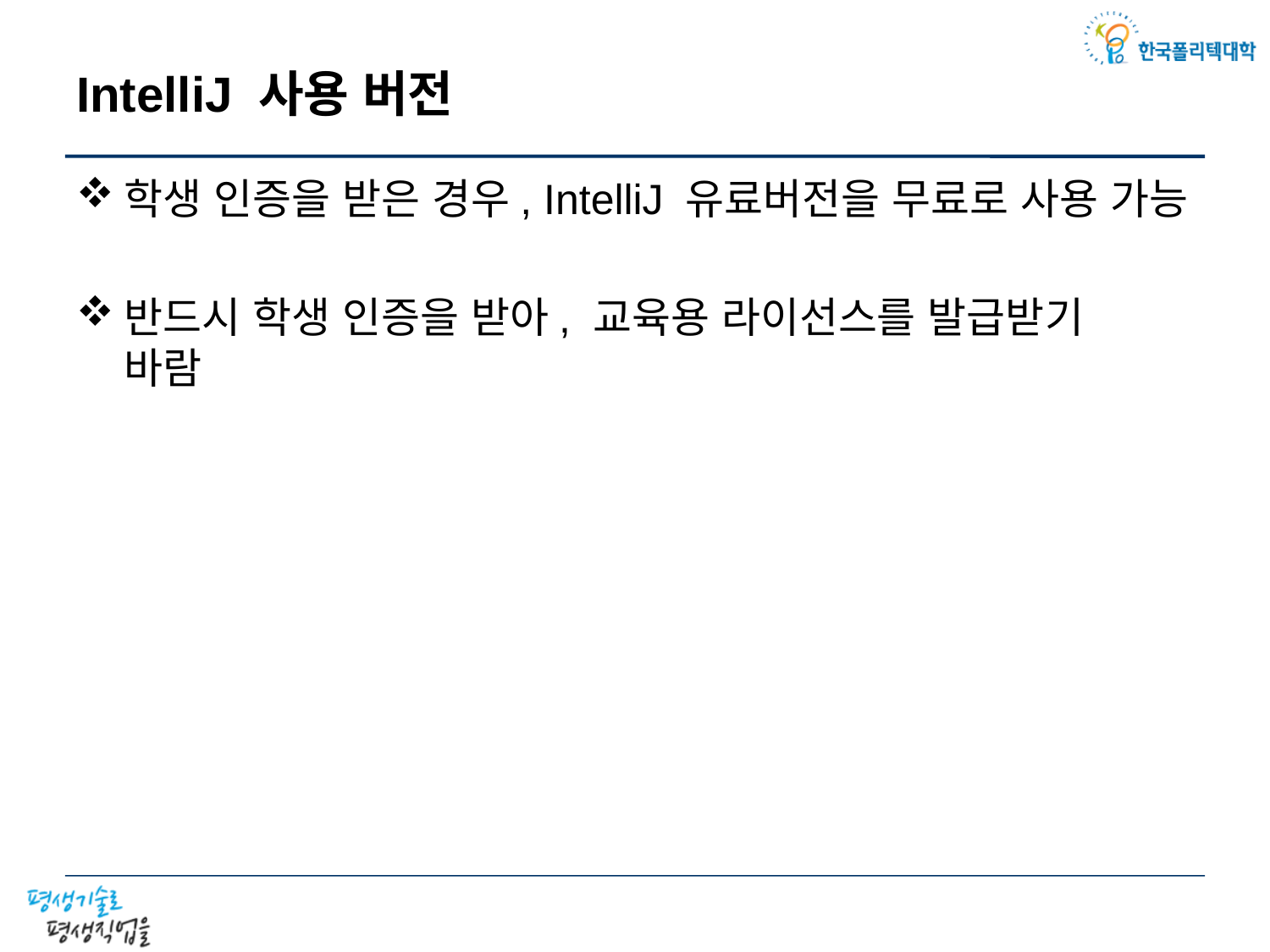

# IntelliJ 사용 버전
학생 인증을 받은 경우, IntelliJ 유료버전을 무료로 사용 가능

반드시 학생 인증을 받아, 교육용 라이선스를 발급받기
바람